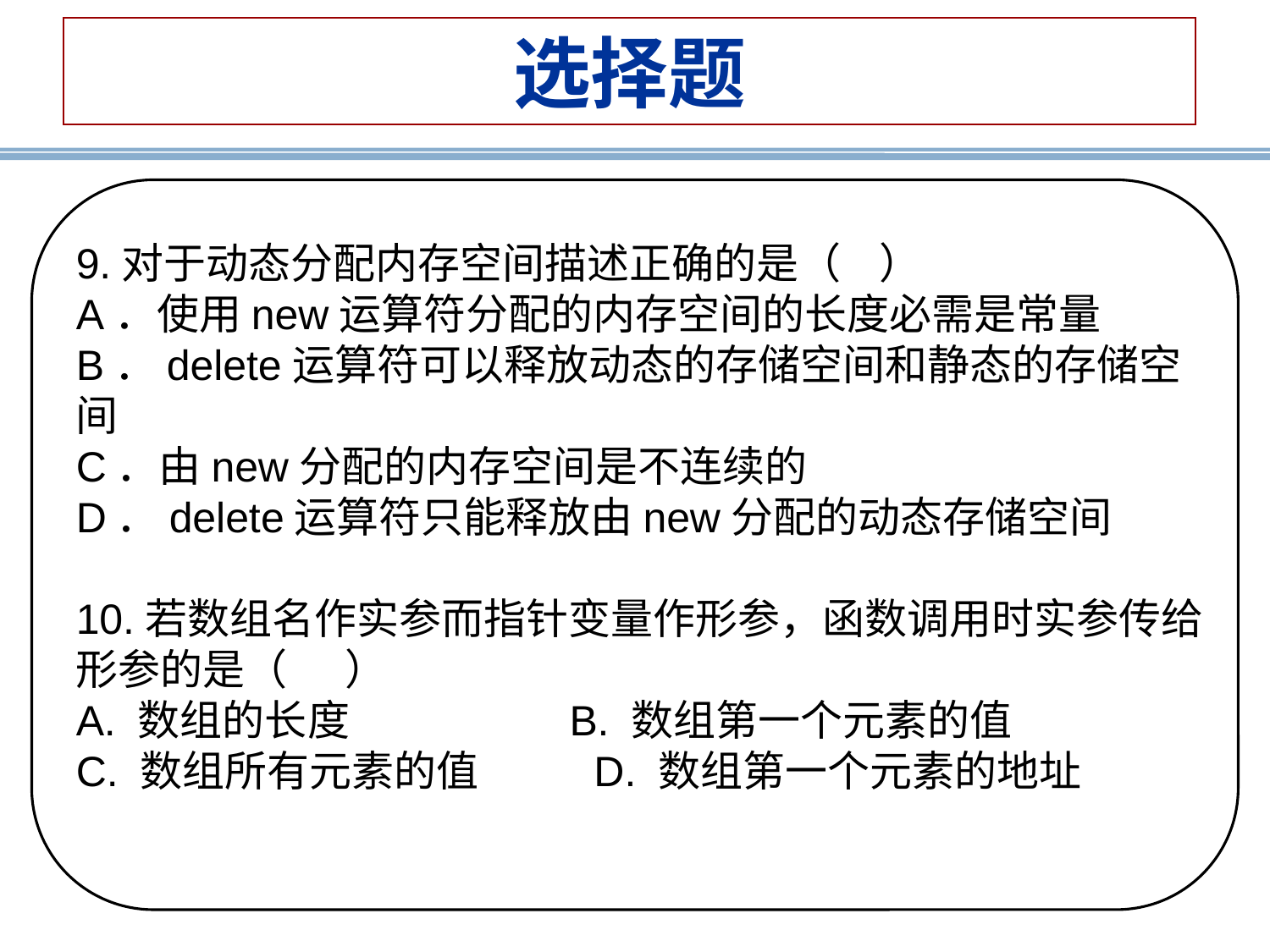

选择题

9.对于动态分配内存空间描述正确的是（    ）
A．使用new运算符分配的内存空间的长度必需是常量
B．delete运算符可以释放动态的存储空间和静态的存储空间
C．由new分配的内存空间是不连续的
D．delete运算符只能释放由new分配的动态存储空间

10.若数组名作实参而指针变量作形参，函数调用时实参传给形参的是（      ）
A. 数组的长度                      B. 数组第一个元素的值
C. 数组所有元素的值           D. 数组第一个元素的地址